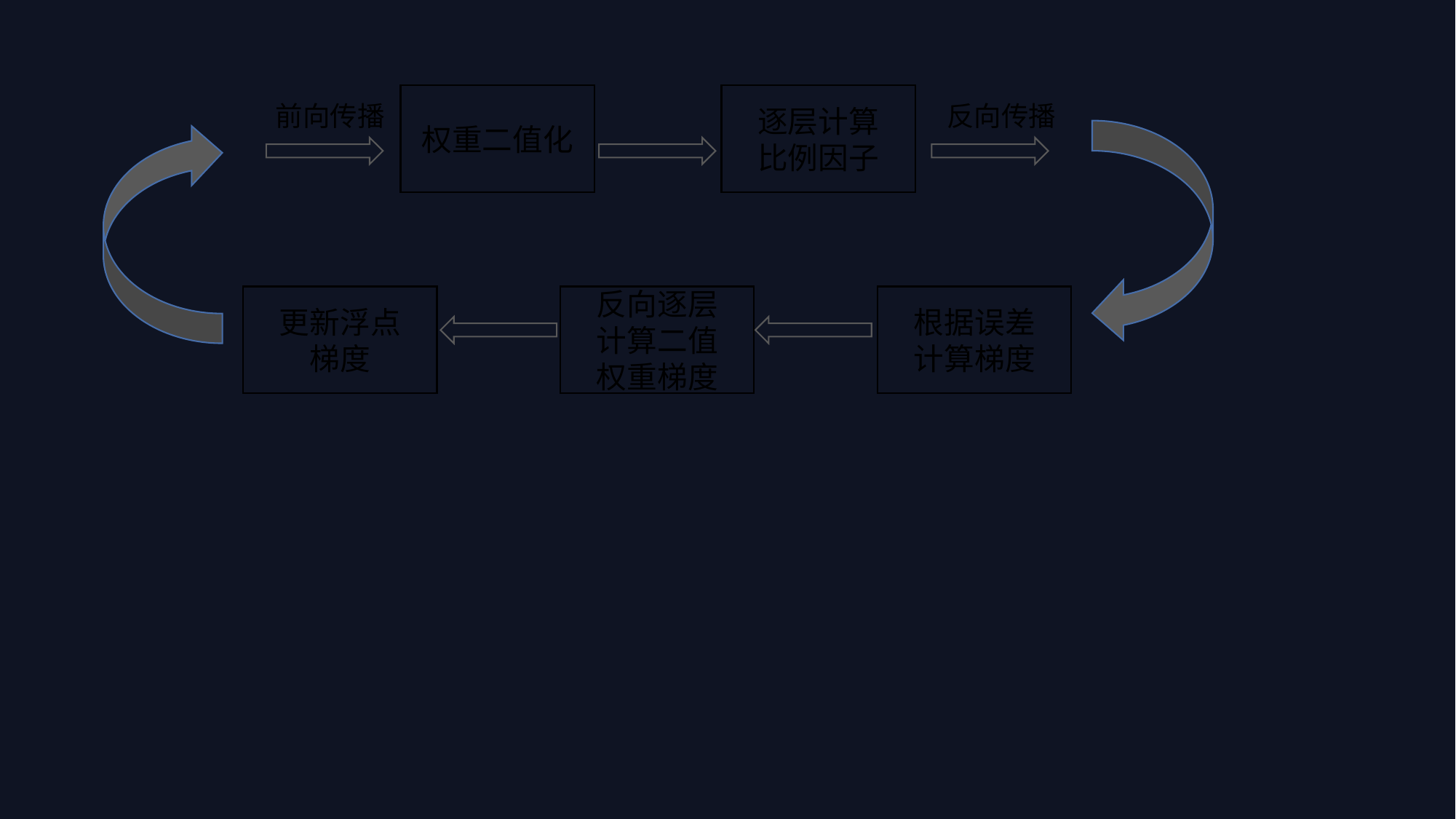

权重二值化
逐层计算
比例因子
前向传播
反向传播

更新浮点
梯度
反向逐层
计算二值
权重梯度
根据误差
计算梯度